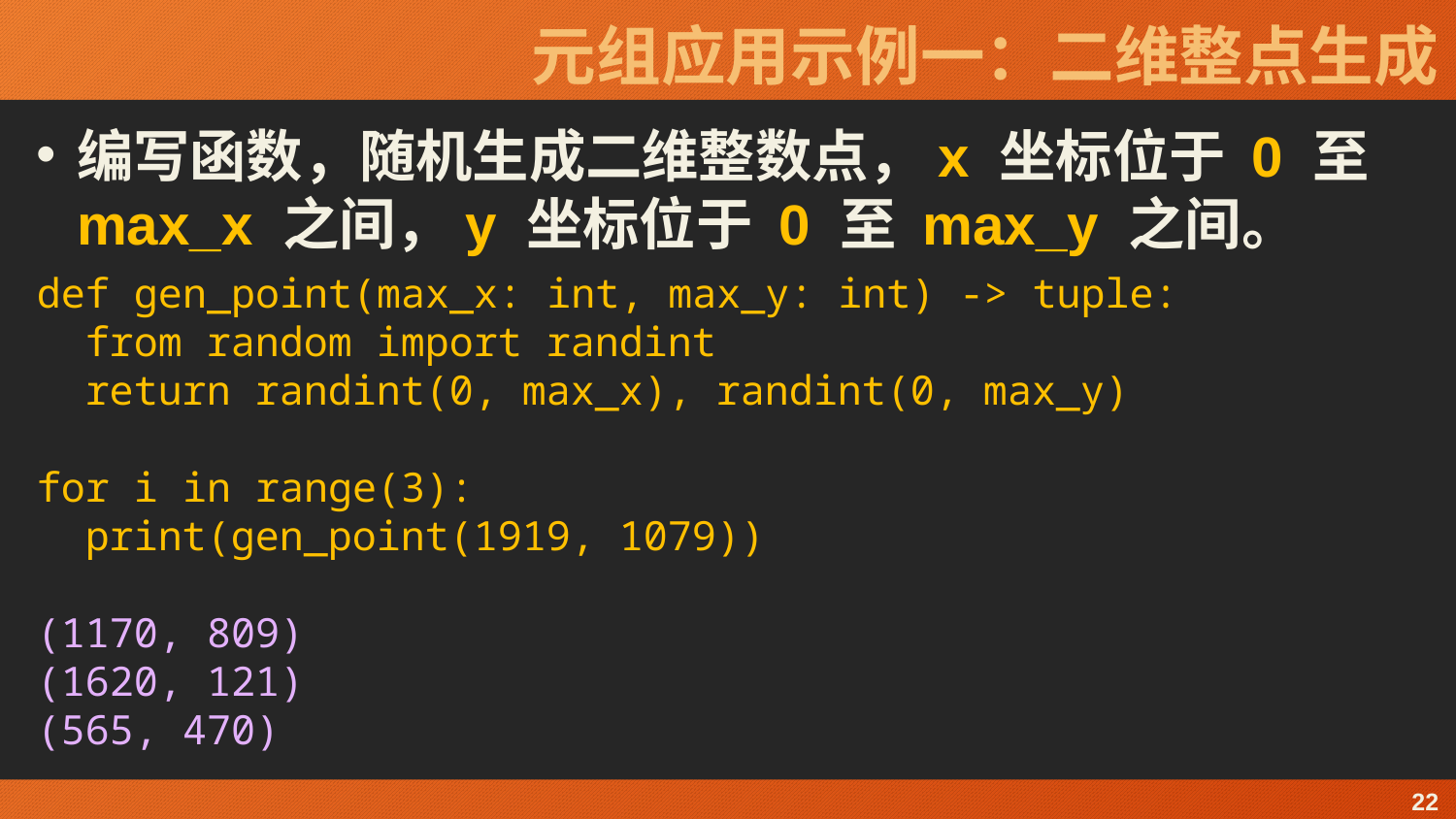

# 元组应用示例一：二维整点生成
编写函数，随机生成二维整数点，x 坐标位于 0 至 max_x 之间，y 坐标位于 0 至 max_y 之间。
def gen_point(max_x: int, max_y: int) -> tuple:
  from random import randint
  return randint(0, max_x), randint(0, max_y)

for i in range(3):
  print(gen_point(1919, 1079))

(1170, 809)
(1620, 121)
(565, 470)
22